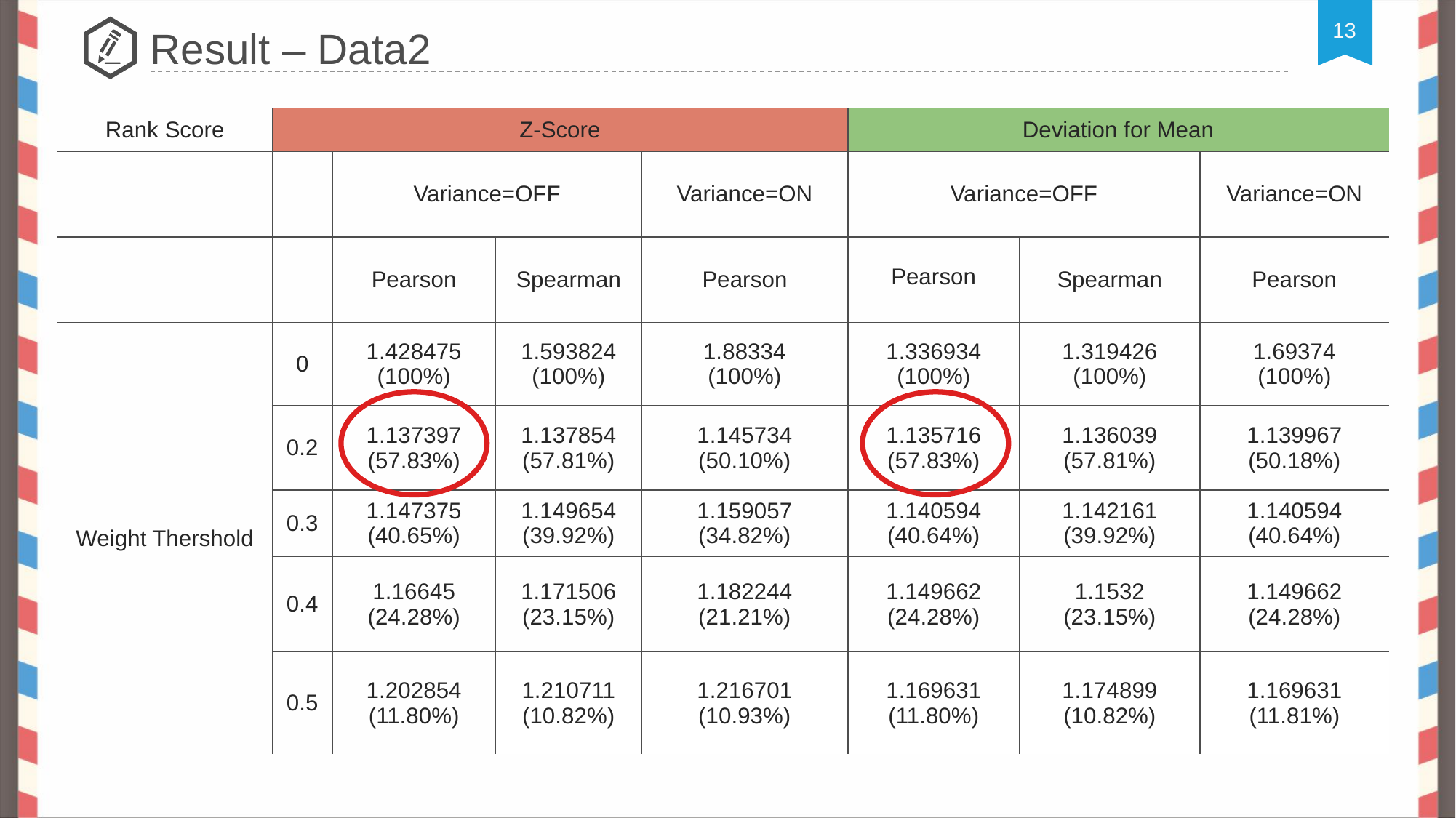

Result – Data2
| Rank Score | Z-Score |  |  |  | Deviation for Mean |  |  |
| --- | --- | --- | --- | --- | --- | --- | --- |
|  |  | Variance=OFF |  | Variance=ON | Variance=OFF |  | Variance=ON |
|  |  | Pearson | Spearman | Pearson | Pearson | Spearman | Pearson |
| Weight Thershold | 0 | 1.428475 (100%) | 1.593824 (100%) | 1.88334 (100%) | 1.336934 (100%) | 1.319426 (100%) | 1.69374 (100%) |
|  | 0.2 | 1.137397 (57.83%) | 1.137854 (57.81%) | 1.145734 (50.10%) | 1.135716 (57.83%) | 1.136039 (57.81%) | 1.139967 (50.18%) |
|  | 0.3 | 1.147375 (40.65%) | 1.149654 (39.92%) | 1.159057 (34.82%) | 1.140594 (40.64%) | 1.142161 (39.92%) | 1.140594 (40.64%) |
|  | 0.4 | 1.16645 (24.28%) | 1.171506 (23.15%) | 1.182244 (21.21%) | 1.149662 (24.28%) | 1.1532 (23.15%) | 1.149662 (24.28%) |
|  | 0.5 | 1.202854 (11.80%) | 1.210711 (10.82%) | 1.216701 (10.93%) | 1.169631 (11.80%) | 1.174899 (10.82%) | 1.169631 (11.81%) |

PPT模板下载：www.1ppt.com/moban/     行业PPT模板：www.1ppt.com/hangye/
节日PPT模板：www.1ppt.com/jieri/           PPT素材下载：www.1ppt.com/sucai/
PPT背景图片：www.1ppt.com/beijing/      PPT图表下载：www.1ppt.com/tubiao/
优秀PPT下载：www.1ppt.com/xiazai/        PPT教程： www.1ppt.com/powerpoint/
Word教程： www.1ppt.com/word/              Excel教程：www.1ppt.com/excel/
资料下载：www.1ppt.com/ziliao/                PPT课件下载：www.1ppt.com/kejian/
范文下载：www.1ppt.com/fanwen/             试卷下载：www.1ppt.com/shiti/
教案下载：www.1ppt.com/jiaoan/
字体下载：www.1ppt.com/ziti/